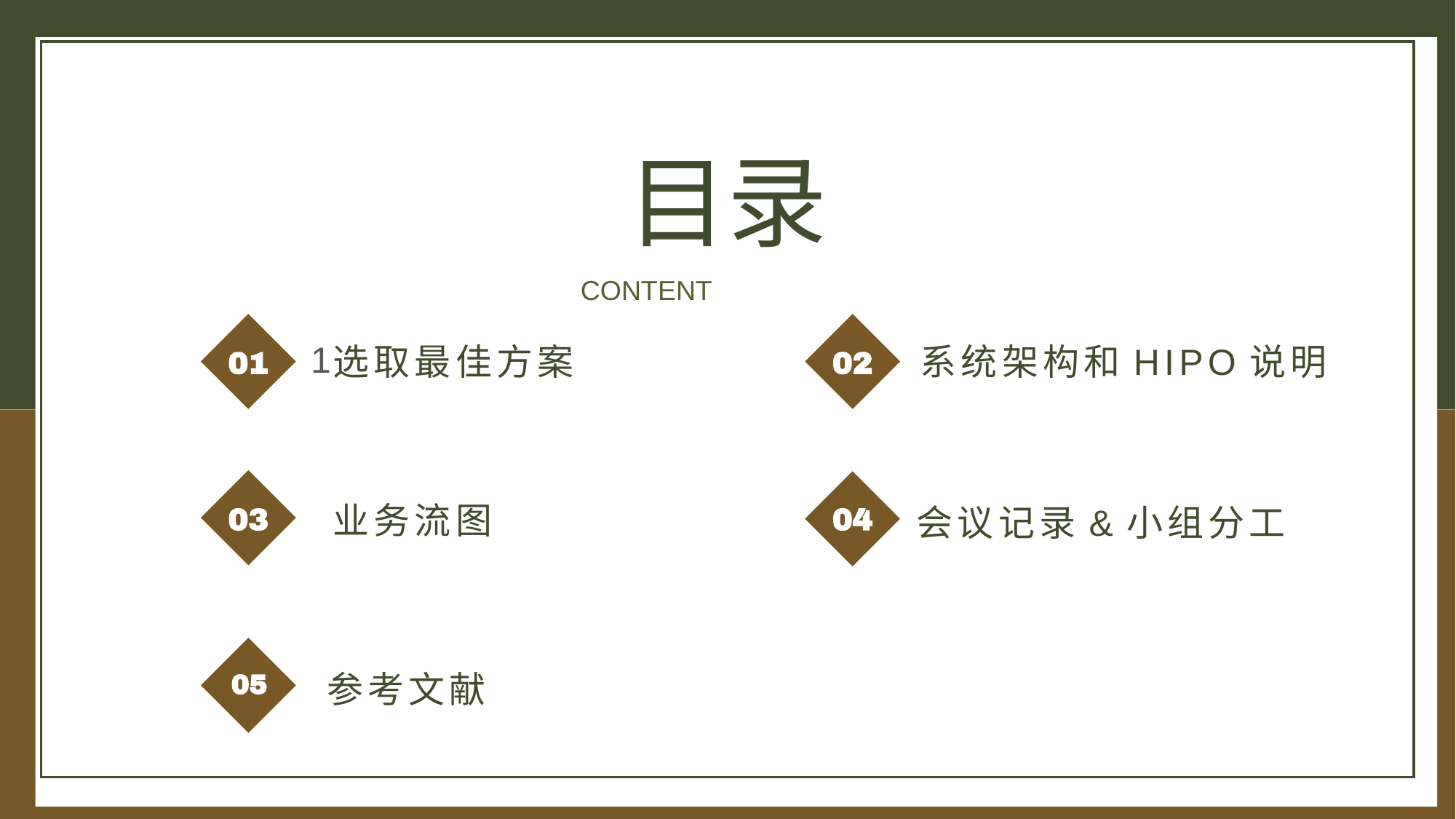

目录
CONTENT

01
会议记录&小组分工

1
02

03

04

系统架构和HIPO说明
选取最佳方案
业务流图

05
参考文献